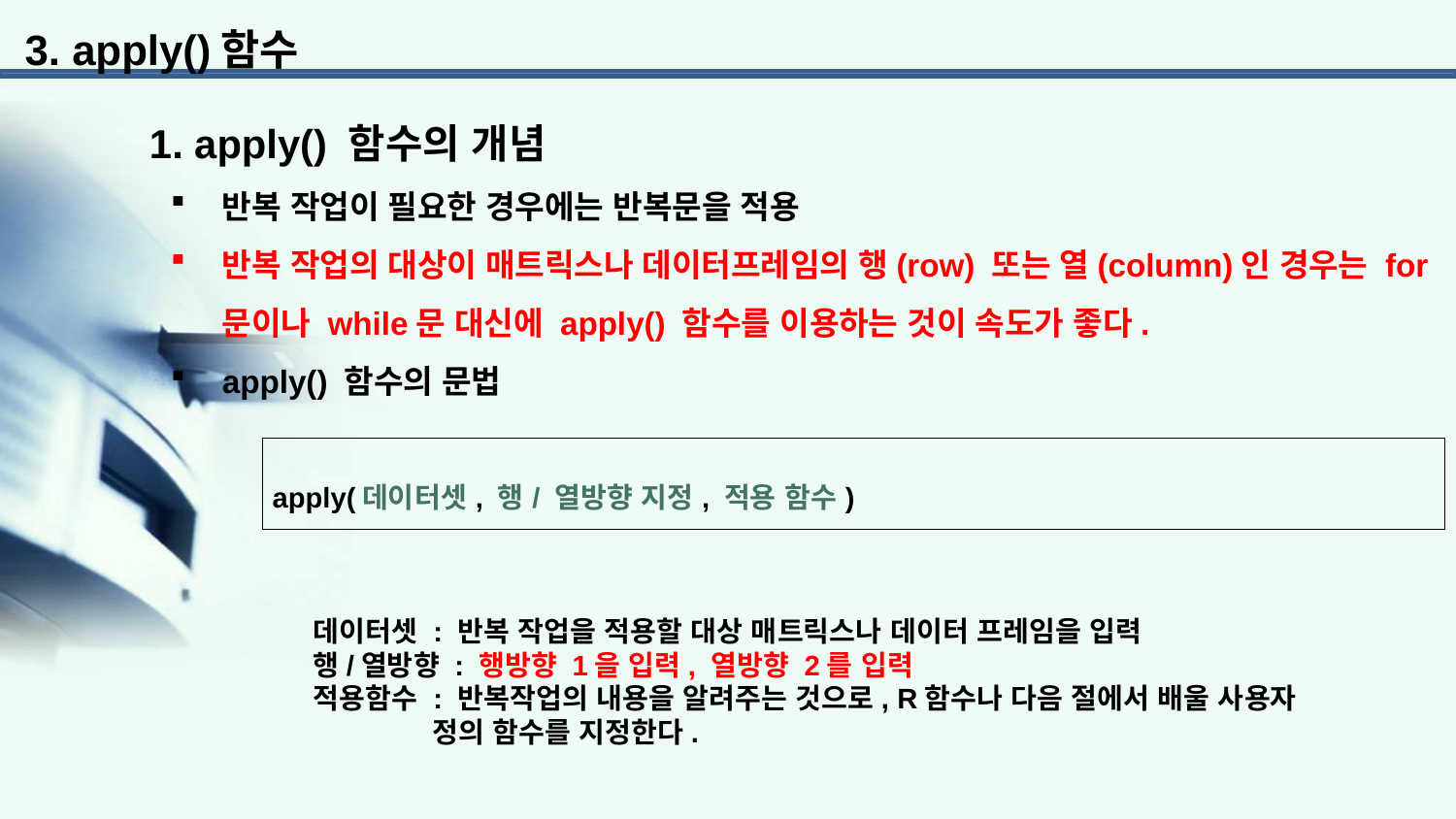

3. apply()함수
1. apply() 함수의 개념
반복 작업이 필요한 경우에는 반복문을 적용
반복 작업의 대상이 매트릭스나 데이터프레임의 행(row) 또는 열(column)인 경우는 for문이나 while문 대신에 apply() 함수를 이용하는 것이 속도가 좋다.
apply() 함수의 문법

| apply(데이터셋, 행/ 열방향 지정, 적용 함수) |
| --- |
데이터셋 : 반복 작업을 적용할 대상 매트릭스나 데이터 프레임을 입력
행/열방향 : 행방향 1을 입력, 열방향 2를 입력
적용함수 : 반복작업의 내용을 알려주는 것으로, R함수나 다음 절에서 배울 사용자
              정의 함수를 지정한다.